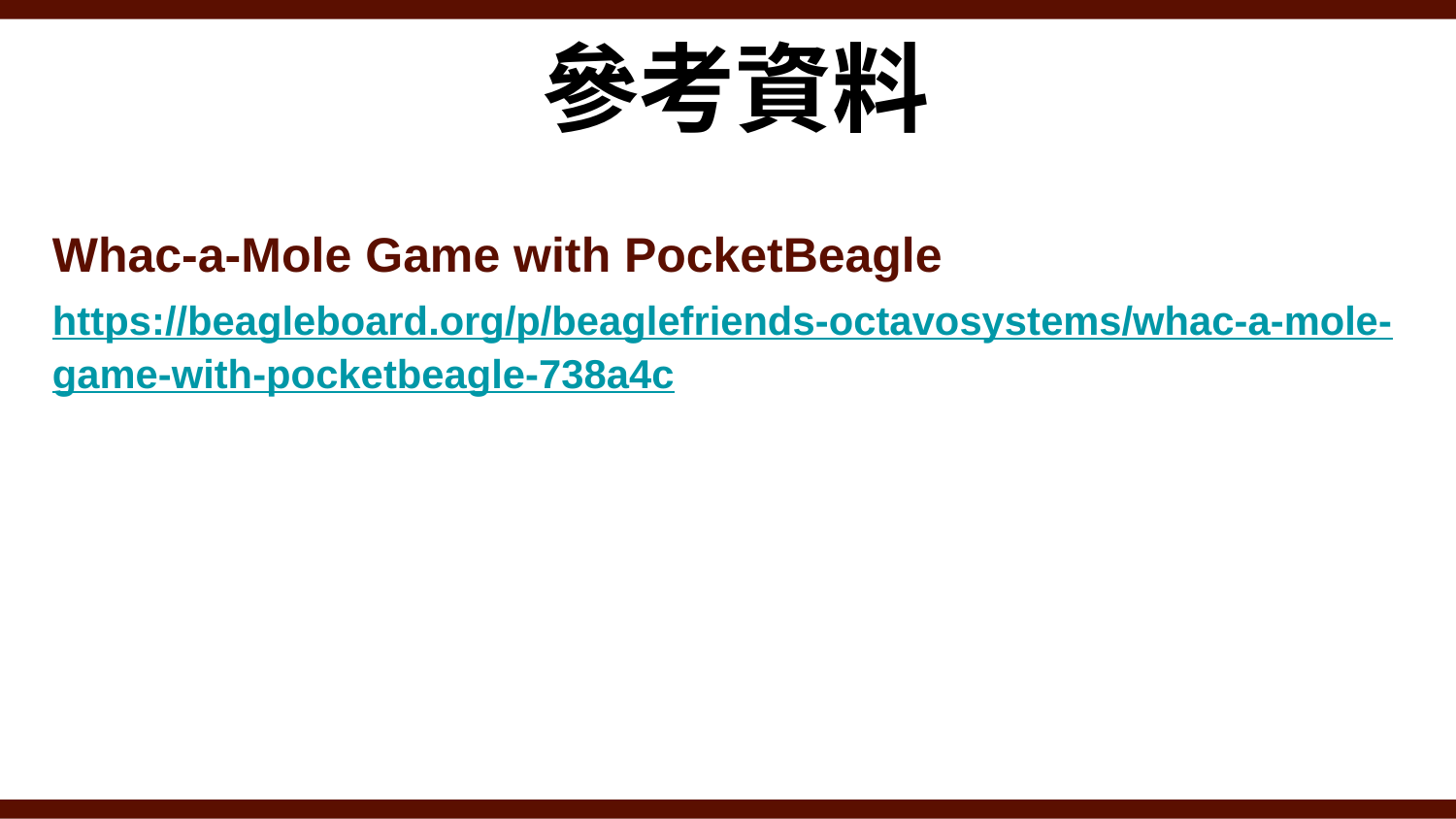

# 參考資料
Whac-a-Mole Game with PocketBeagle
https://beagleboard.org/p/beaglefriends-octavosystems/whac-a-mole-game-with-pocketbeagle-738a4c